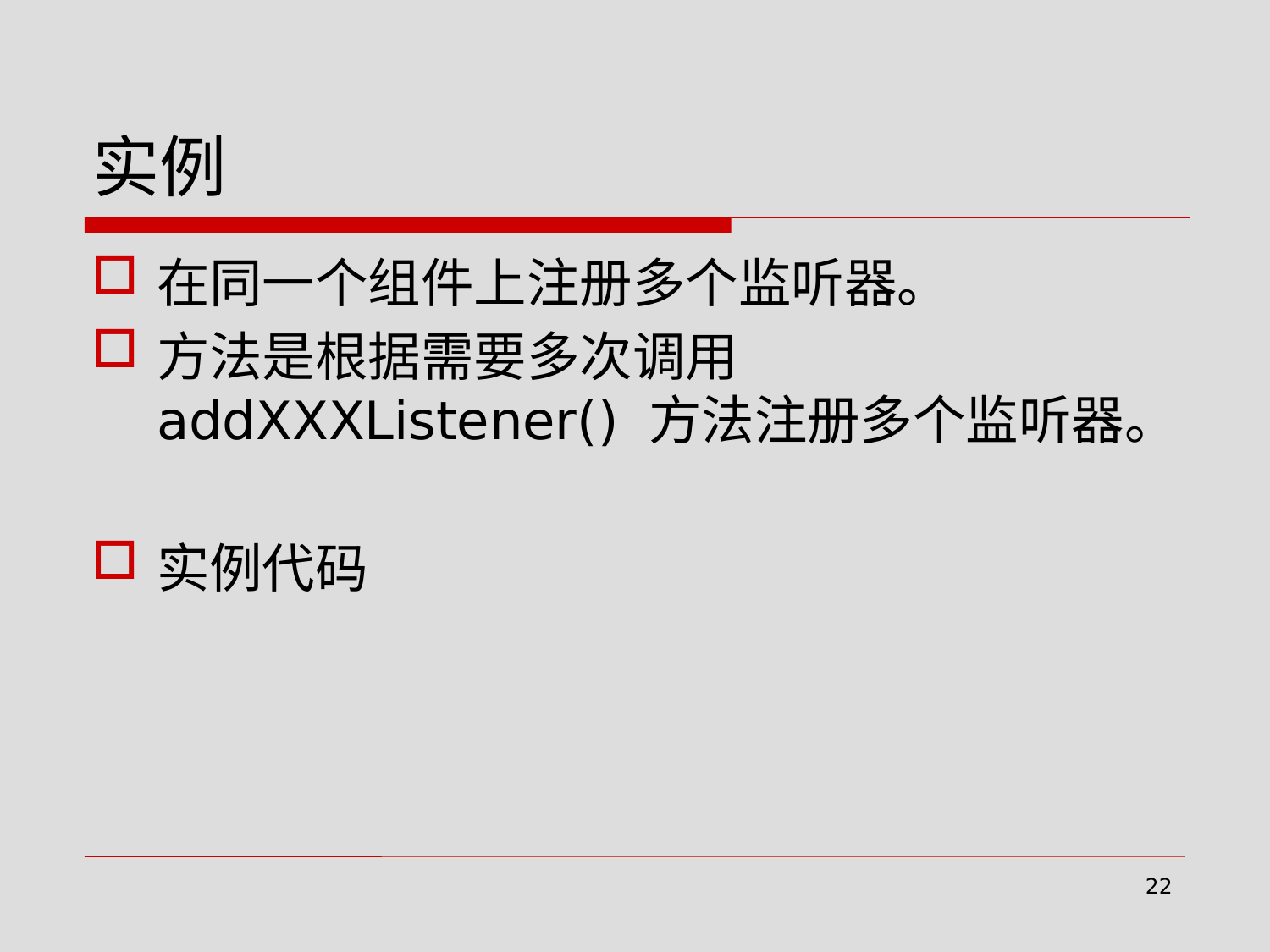

# 实例
在同一个组件上注册多个监听器。
方法是根据需要多次调用addXXXListener() 方法注册多个监听器。

实例代码

22